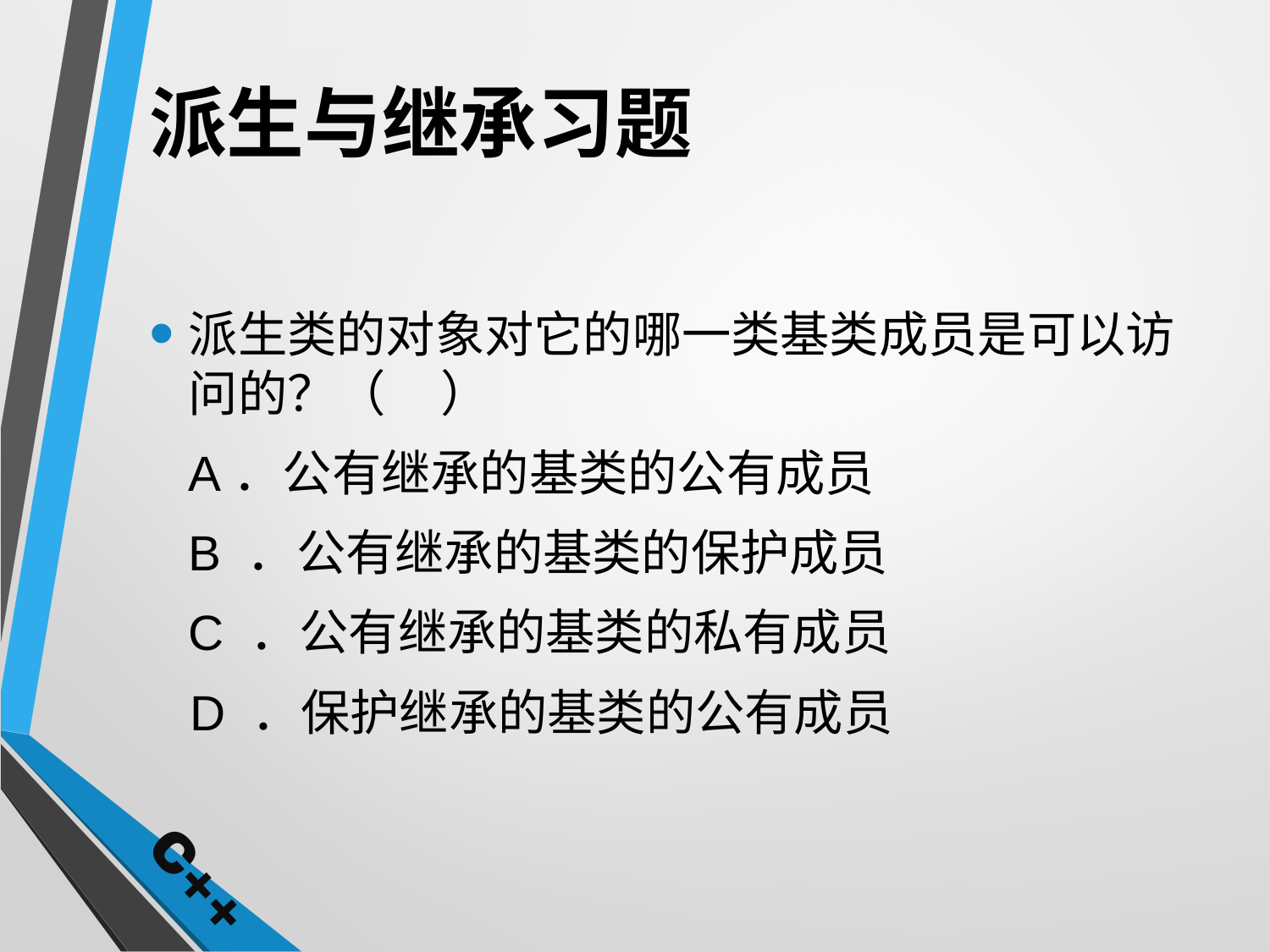

# 派生与继承习题
派生类的对象对它的哪一类基类成员是可以访问的？（     ）
	A．公有继承的基类的公有成员
  	B ．公有继承的基类的保护成员
	C ．公有继承的基类的私有成员
   D ．保护继承的基类的公有成员